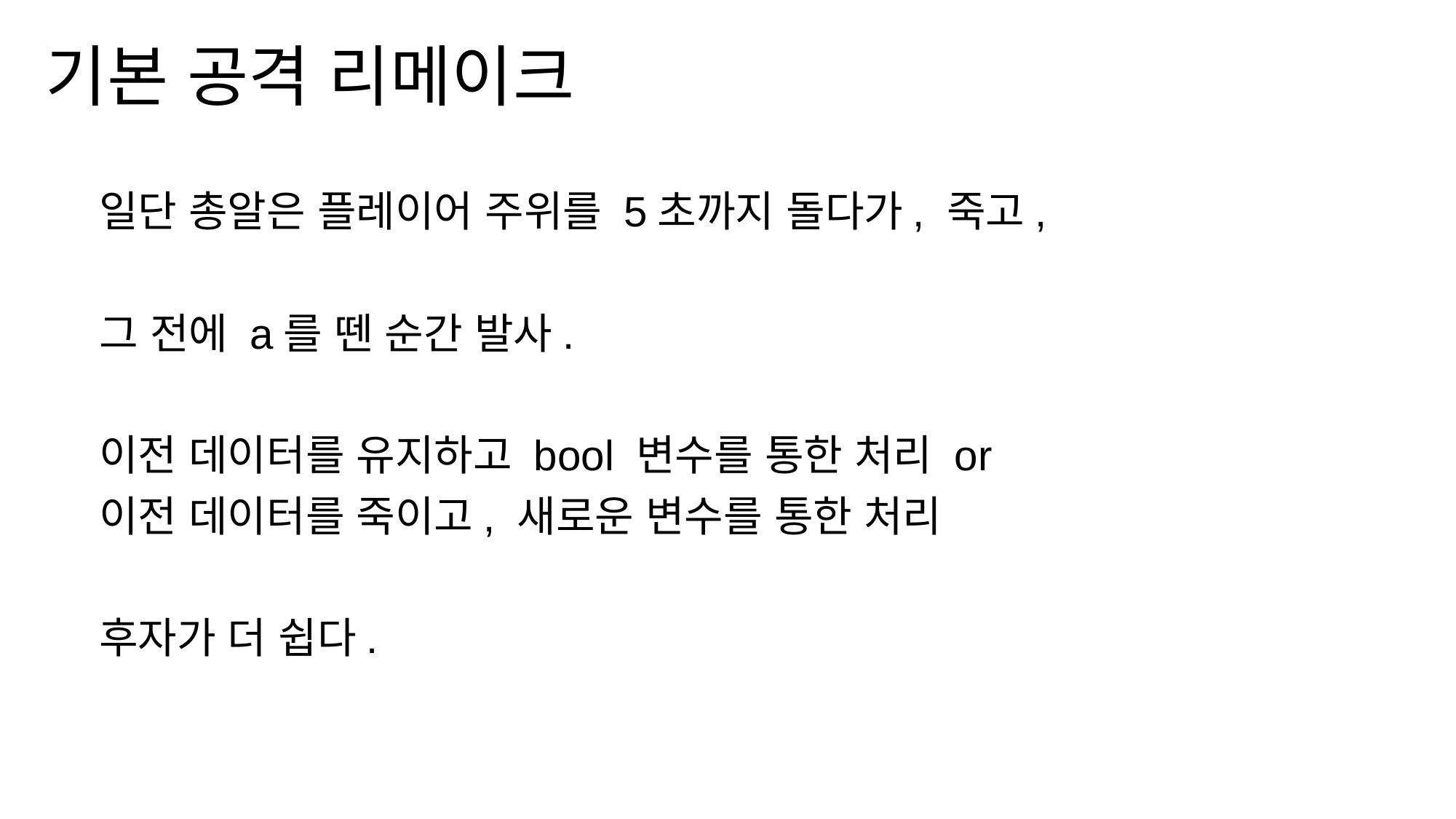

# 기본 공격 리메이크

일단 총알은 플레이어 주위를 5초까지 돌다가, 죽고,

그 전에 a를 뗀 순간 발사.

이전 데이터를 유지하고 bool 변수를 통한 처리 or
이전 데이터를 죽이고, 새로운 변수를 통한 처리

후자가 더 쉽다.